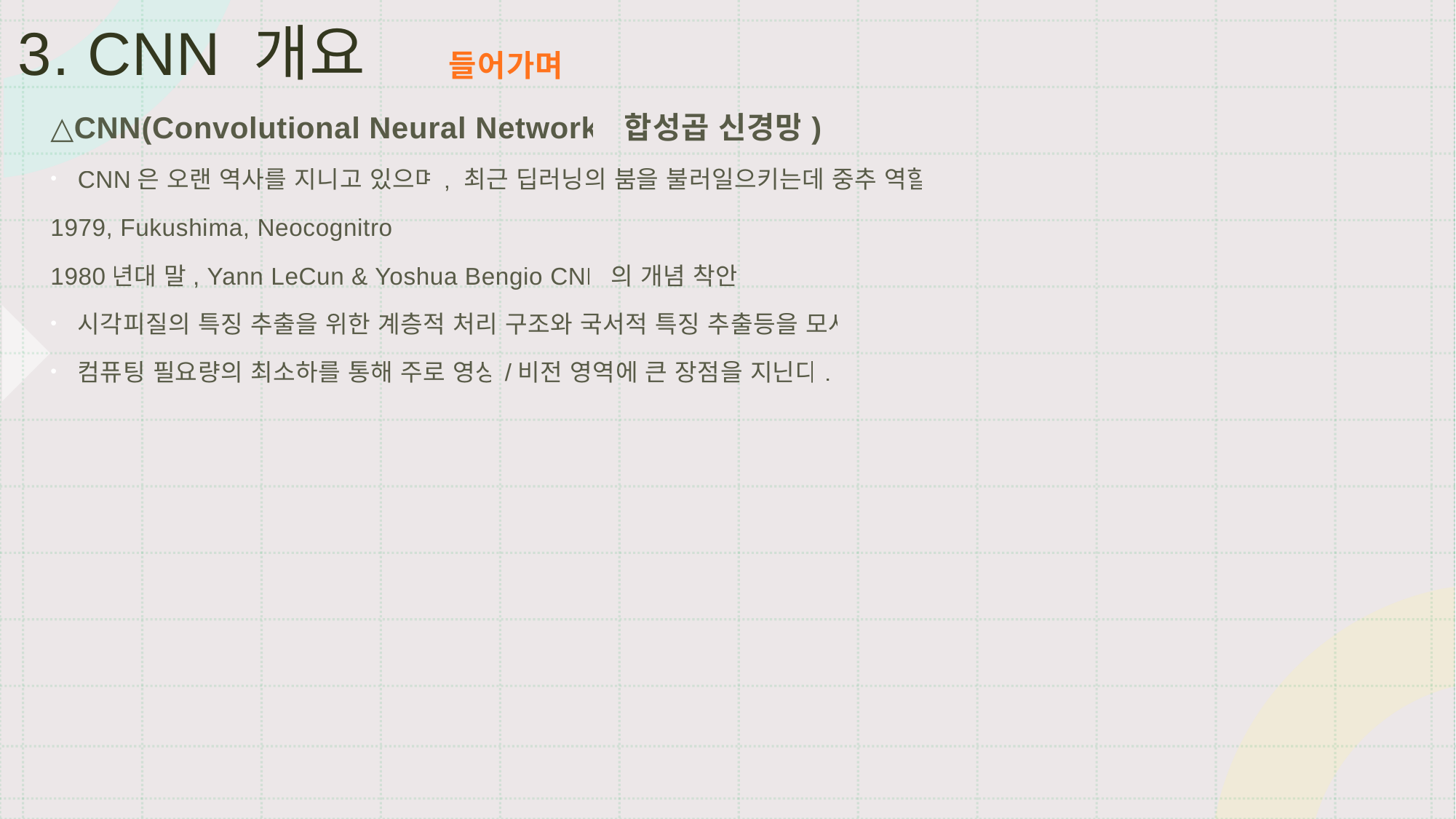

# 3. CNN 개요
들어가며
△CNN(Convolutional Neural Network, 합성곱 신경망)
CNN은 오랜 역사를 지니고 있으며, 최근 딥러닝의 붐을 불러일으키는데 중추 역할
1979, Fukushima, Neocognitron
1980년대 말, Yann LeCun & Yoshua Bengio CNN의 개념 착안
시각피질의 특징 추출을 위한 계층적 처리 구조와 국서적 특징 추출등을 모사
컴퓨팅 필요량의 최소하를 통해 주로 영상/비전 영역에 큰 장점을 지닌다.